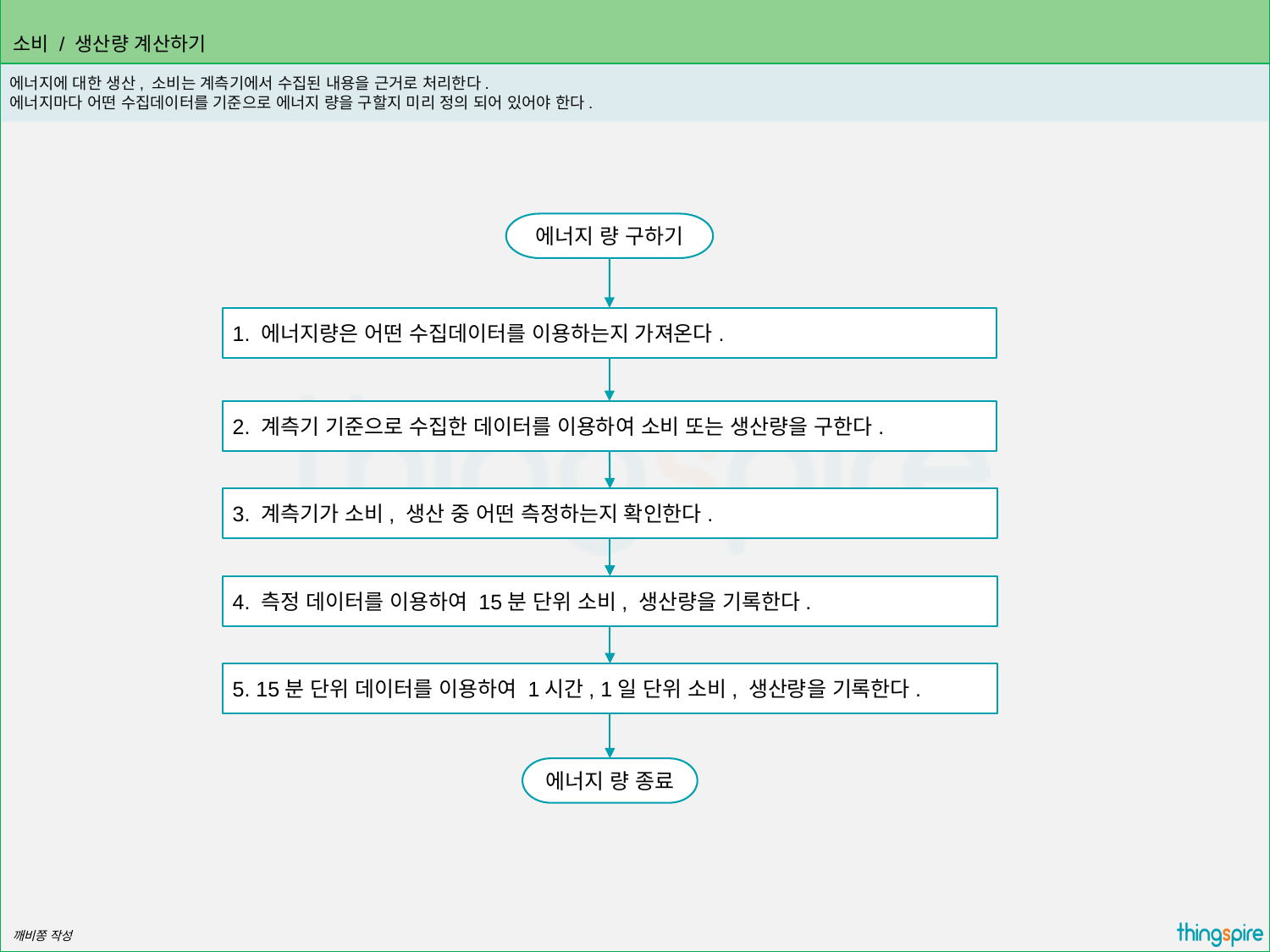

# 소비 / 생산량 계산하기
에너지에 대한 생산, 소비는 계측기에서 수집된 내용을 근거로 처리한다.
에너지마다 어떤 수집데이터를 기준으로 에너지 량을 구할지 미리 정의 되어 있어야 한다.
에너지 량 구하기
1. 에너지량은 어떤 수집데이터를 이용하는지 가져온다.
2. 계측기 기준으로 수집한 데이터를 이용하여 소비 또는 생산량을 구한다.
3. 계측기가 소비, 생산 중 어떤 측정하는지 확인한다.
4. 측정 데이터를 이용하여 15분 단위 소비, 생산량을 기록한다.
5. 15분 단위 데이터를 이용하여 1시간, 1일 단위 소비, 생산량을 기록한다.
에너지 량 종료